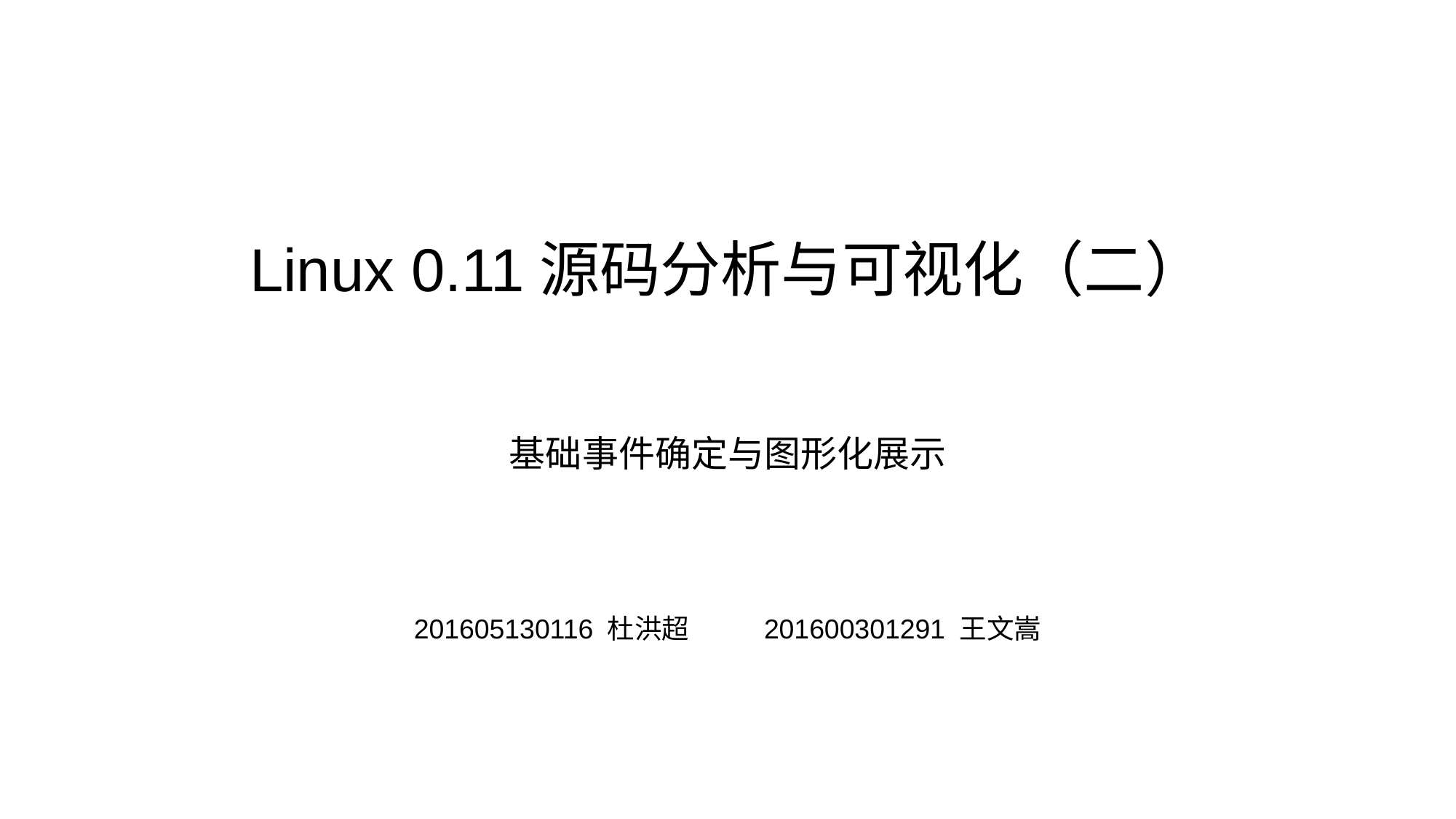

# Linux 0.11源码分析与可视化（二）
基础事件确定与图形化展示
201605130116 杜洪超           201600301291 王文嵩